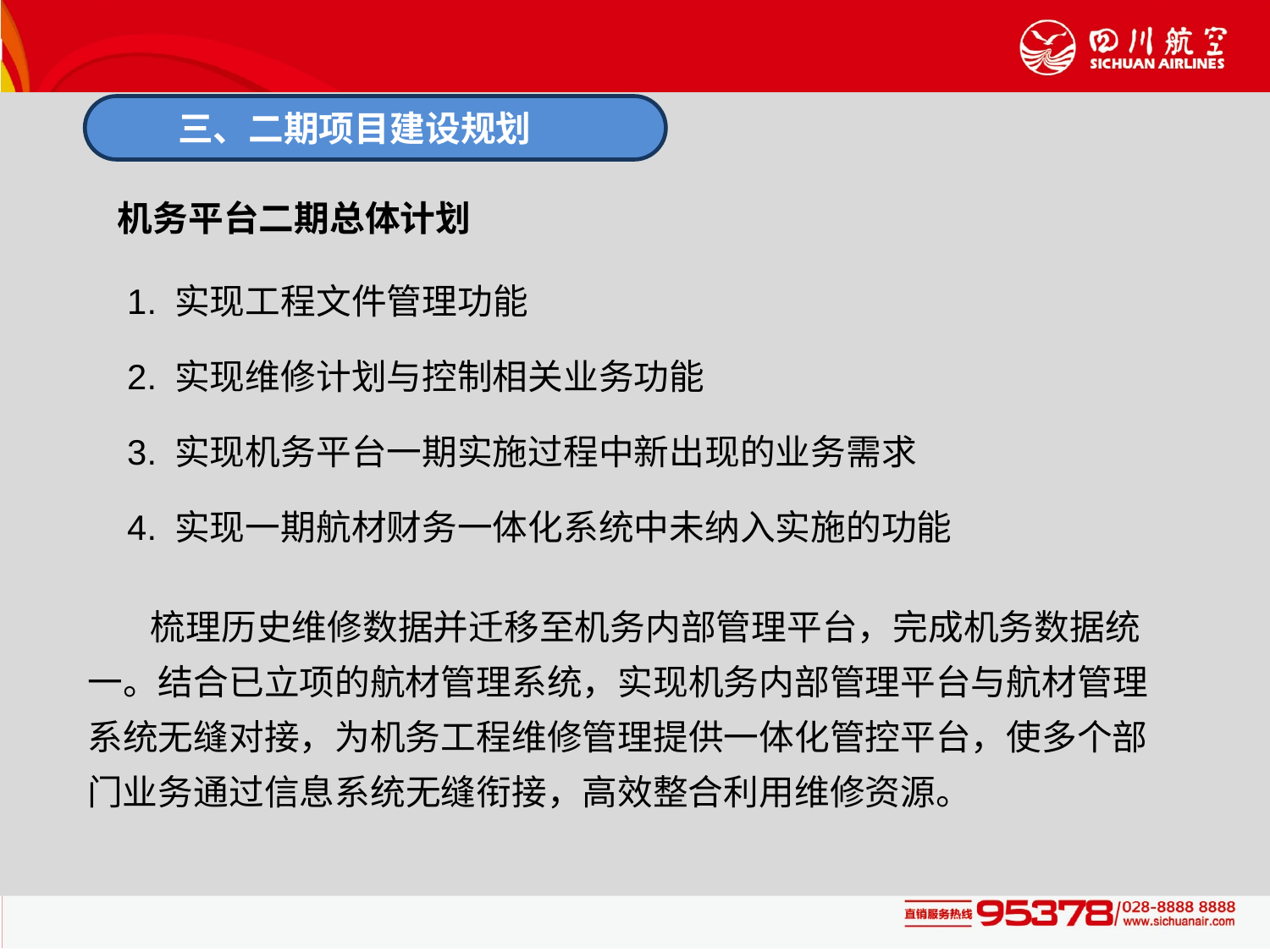

三、二期项目建设规划
机务平台二期总体计划
1. 实现工程文件管理功能
2. 实现维修计划与控制相关业务功能
3. 实现机务平台一期实施过程中新出现的业务需求
4. 实现一期航材财务一体化系统中未纳入实施的功能
       梳理历史维修数据并迁移至机务内部管理平台，完成机务数据统一。结合已立项的航材管理系统，实现机务内部管理平台与航材管理系统无缝对接，为机务工程维修管理提供一体化管控平台，使多个部门业务通过信息系统无缝衔接，高效整合利用维修资源。